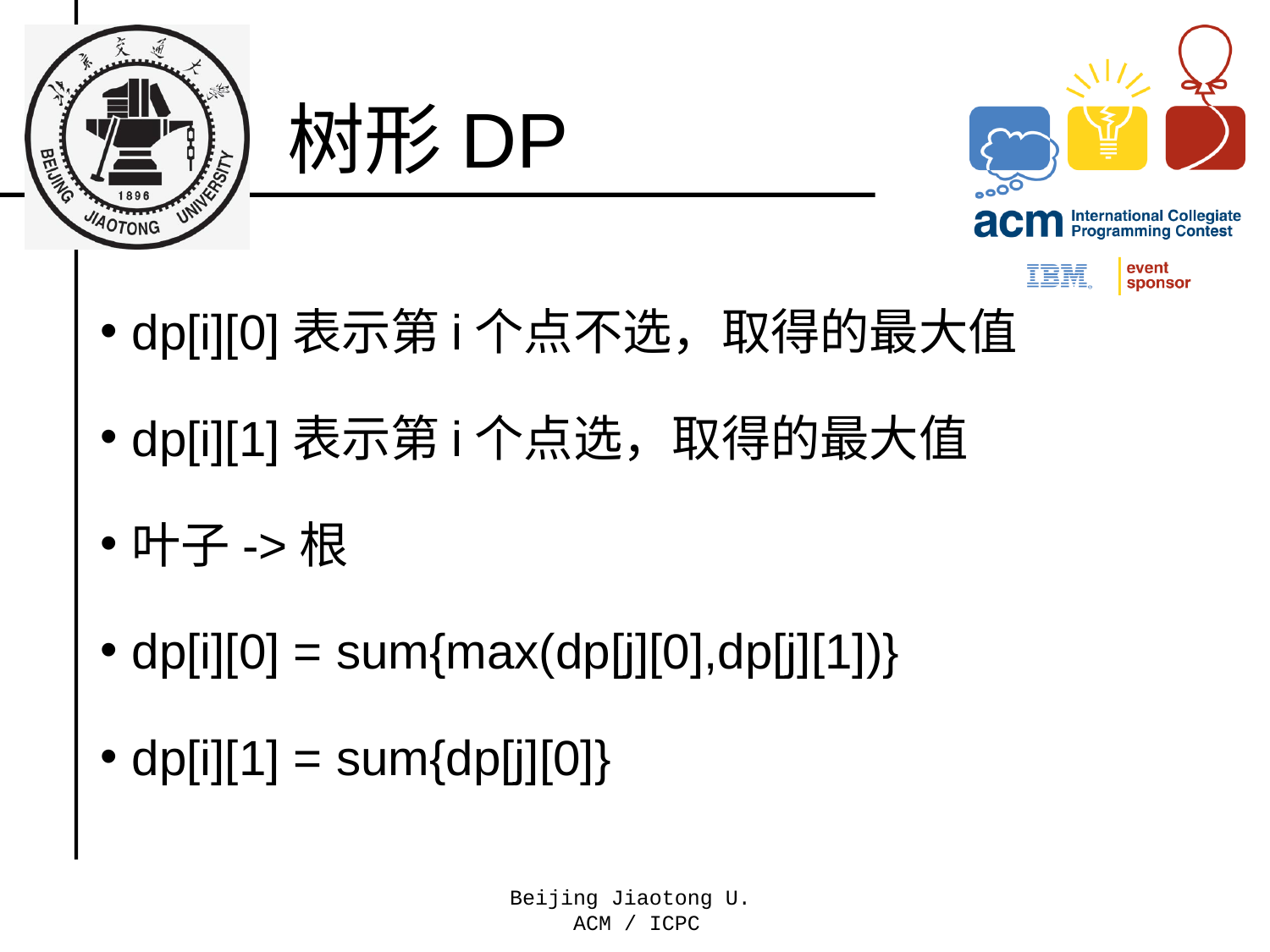

# 树形DP
dp[i][0]表示第i个点不选，取得的最大值
dp[i][1]表示第i个点选，取得的最大值
叶子->根
dp[i][0] = sum{max(dp[j][0],dp[j][1])}
dp[i][1] = sum{dp[j][0]}